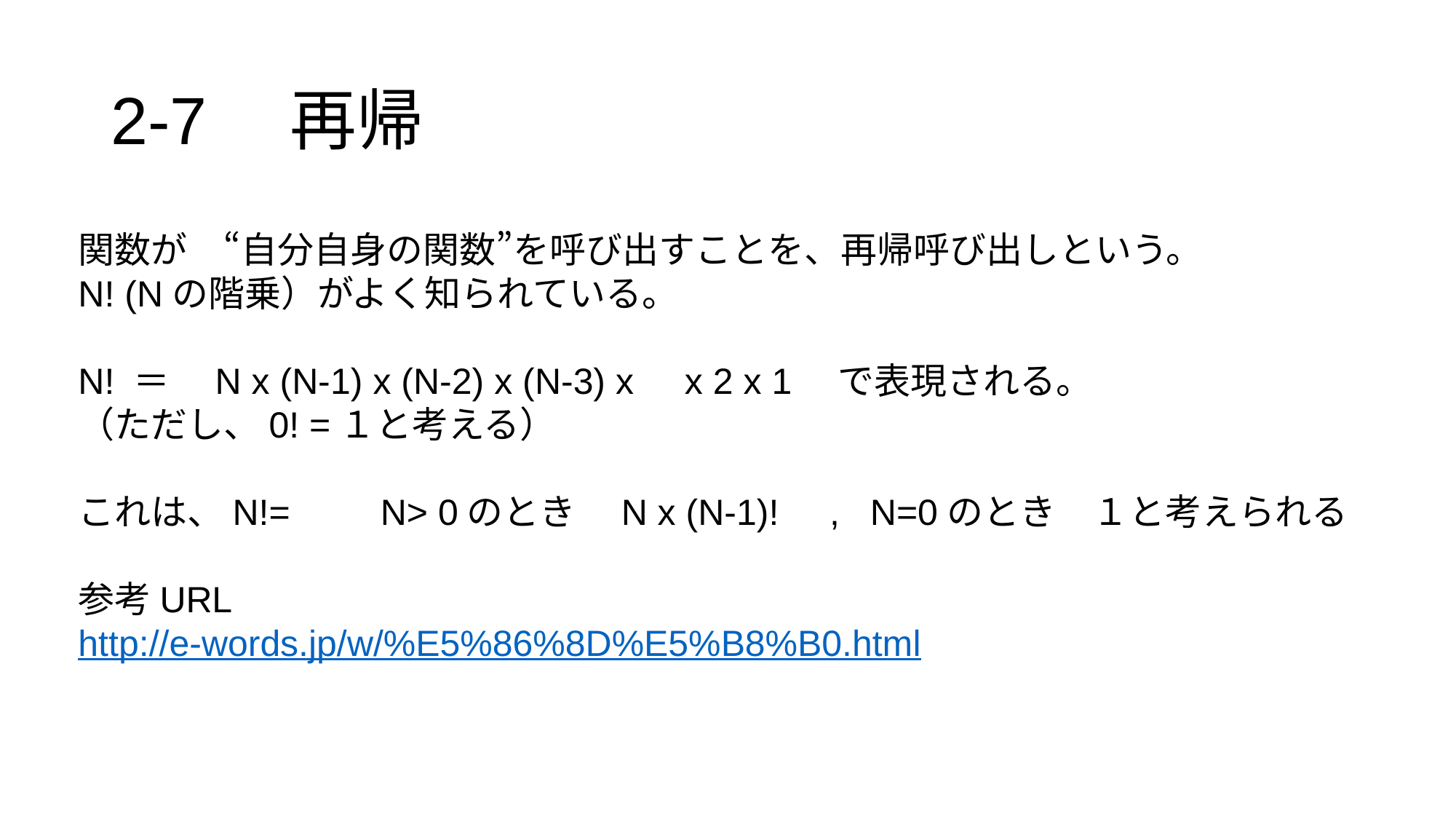

# 2-7　再帰
関数が　“自分自身の関数”を呼び出すことを、再帰呼び出しという。
N! (Nの階乗）がよく知られている。

N! ＝　N x (N-1) x (N-2) x (N-3) x     x 2 x 1　で表現される。
（ただし、0! =１と考える）

これは、N!=　　N> 0のとき　N x (N-1)!     ,   N=0のとき　１と考えられる

参考URL
http://e-words.jp/w/%E5%86%8D%E5%B8%B0.html